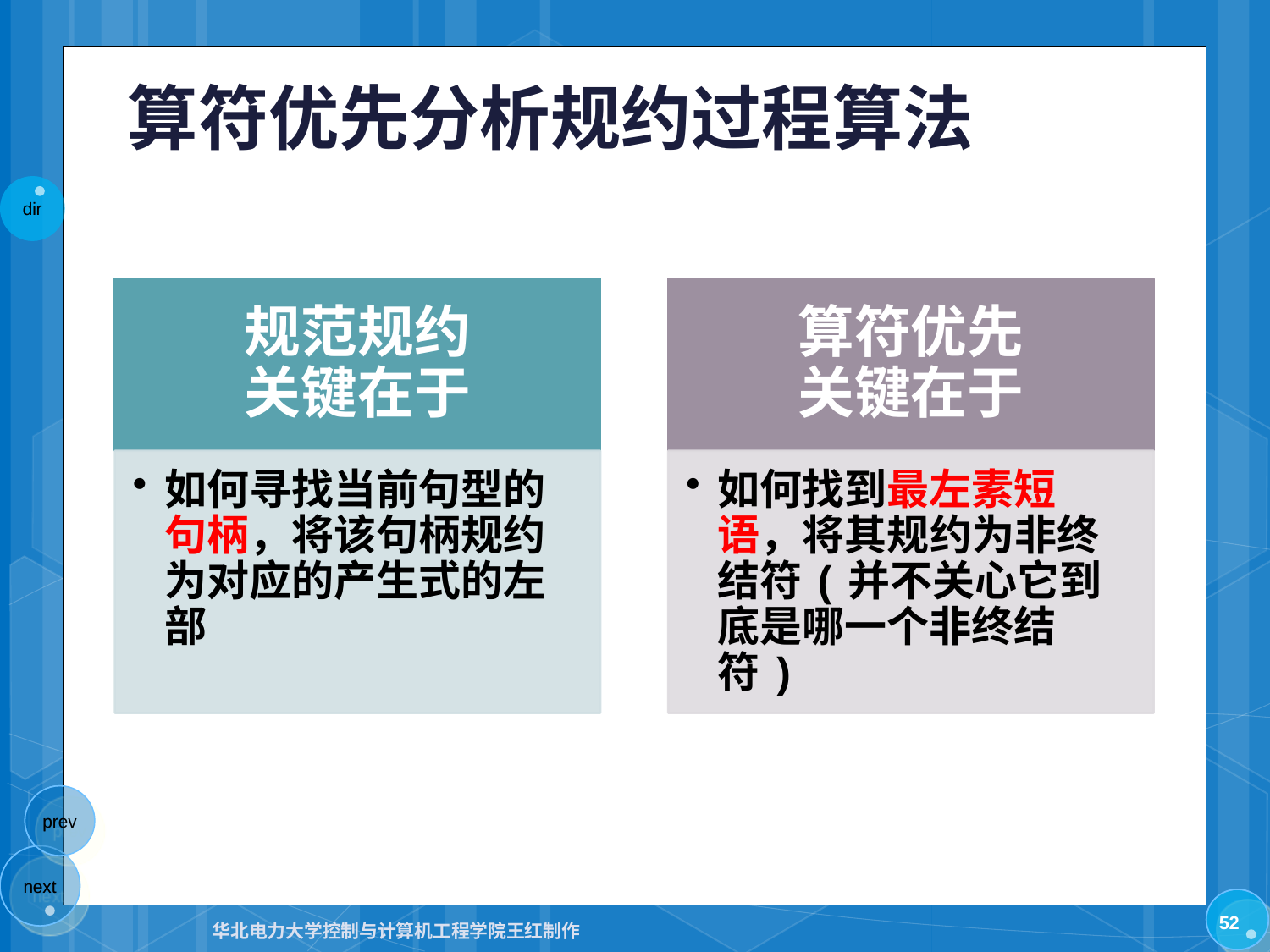

# 算符优先分析规约过程算法
规范规约
关键在于
如何寻找当前句型的句柄，将该句柄规约为对应的产生式的左部
算符优先
关键在于
如何找到最左素短语，将其规约为非终结符(并不关心它到底是哪一个非终结符)
52
华北电力大学控制与计算机工程学院王红制作